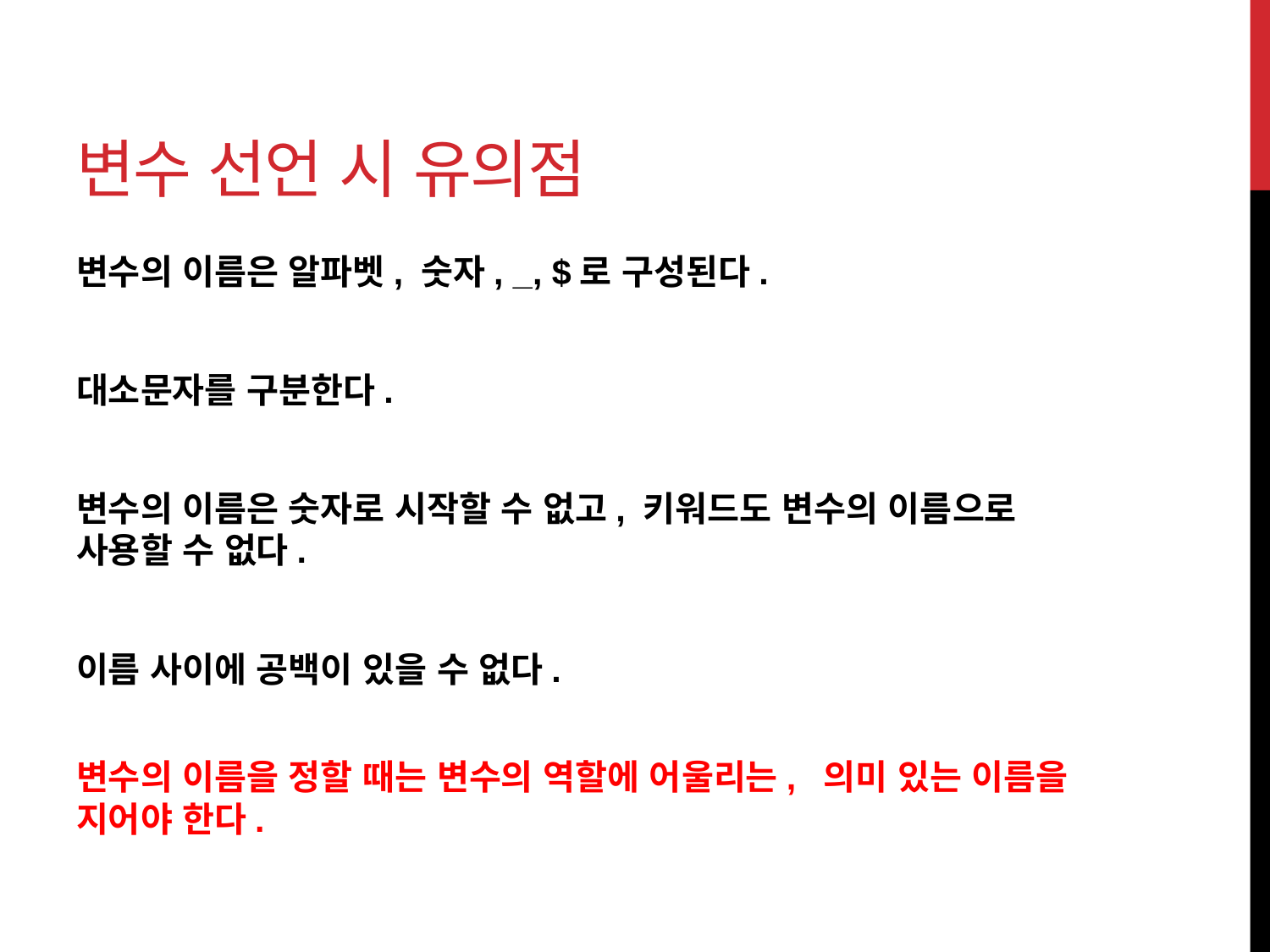

# 변수 선언 시 유의점
변수의 이름은 알파벳, 숫자, _, $로 구성된다.

대소문자를 구분한다.

변수의 이름은 숫자로 시작할 수 없고, 키워드도 변수의 이름으로 사용할 수 없다.

이름 사이에 공백이 있을 수 없다.

변수의 이름을 정할 때는 변수의 역할에 어울리는,  의미 있는 이름을 지어야 한다.